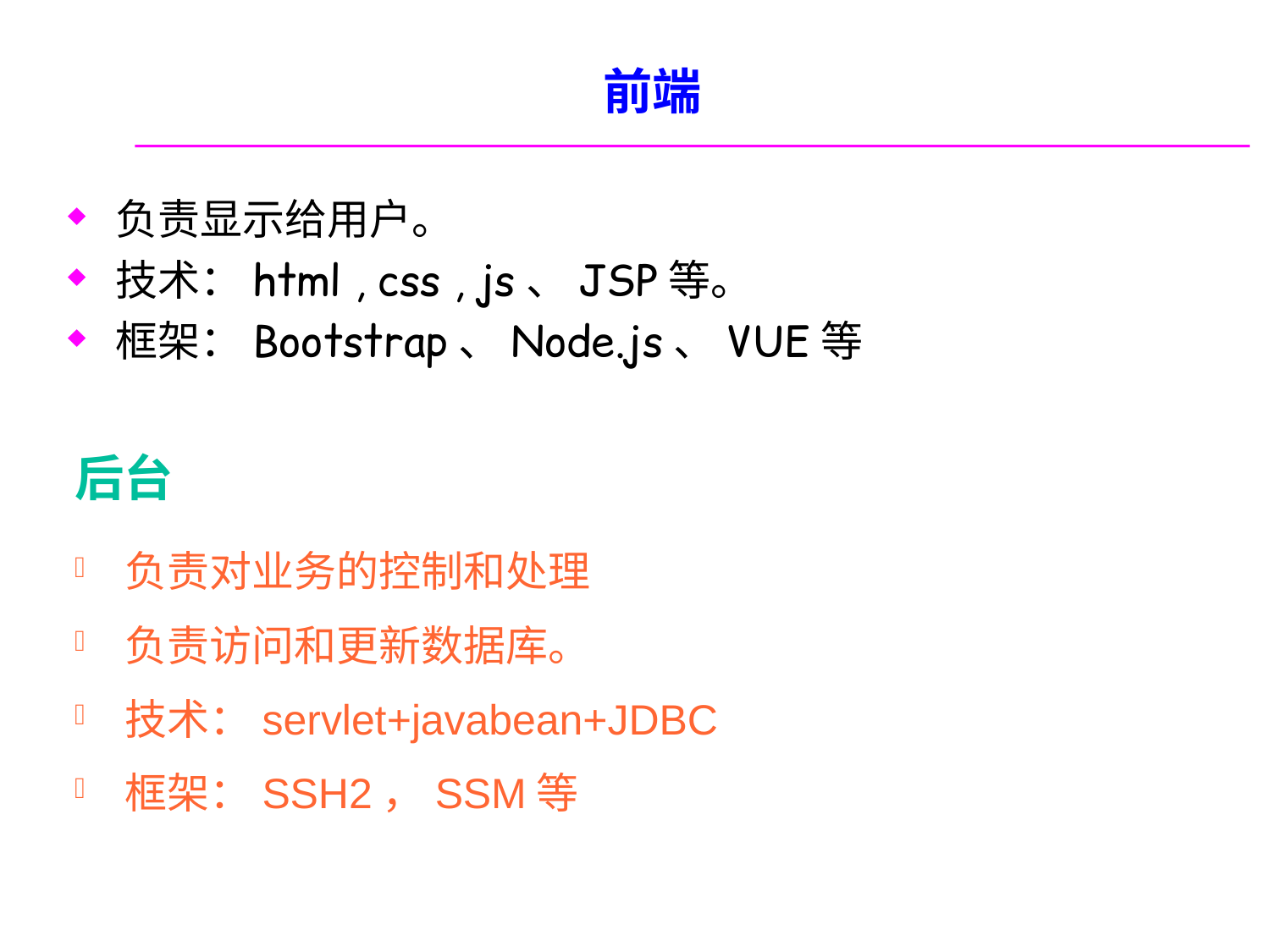

# 前端
负责显示给用户。
技术：html , css , js、JSP等。
框架：Bootstrap、Node.js、VUE等
后台
负责对业务的控制和处理
负责访问和更新数据库。
技术：servlet+javabean+JDBC
框架：SSH2，SSM等